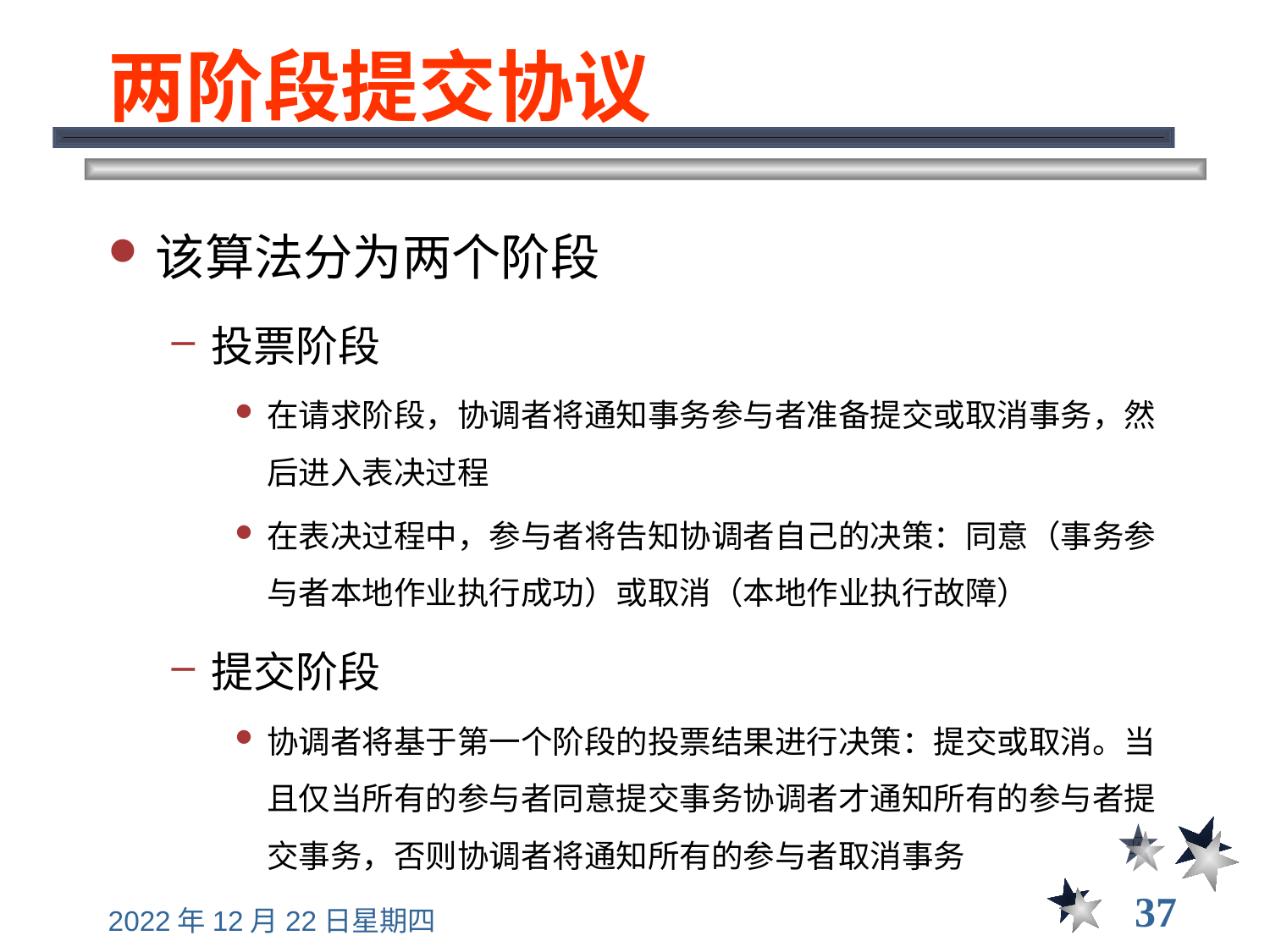

# 两阶段提交协议
该算法分为两个阶段
投票阶段
在请求阶段，协调者将通知事务参与者准备提交或取消事务，然后进入表决过程
在表决过程中，参与者将告知协调者自己的决策：同意（事务参与者本地作业执行成功）或取消（本地作业执行故障）
提交阶段
协调者将基于第一个阶段的投票结果进行决策：提交或取消。当且仅当所有的参与者同意提交事务协调者才通知所有的参与者提交事务，否则协调者将通知所有的参与者取消事务
37
2022年12月22日星期四
大数据管理----前言